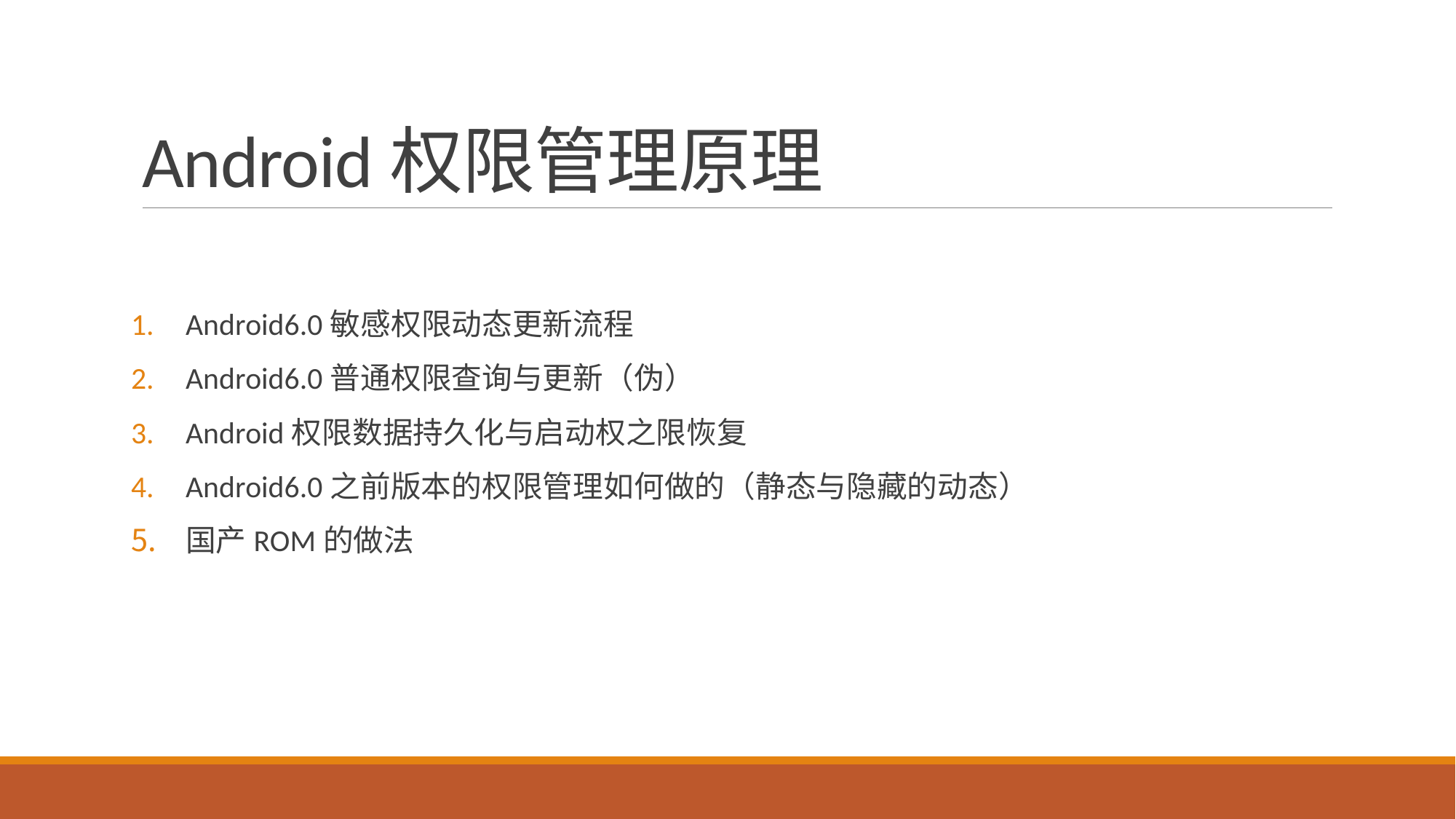

# Android权限管理原理
Android6.0敏感权限动态更新流程
Android6.0普通权限查询与更新（伪）
Android权限数据持久化与启动权之限恢复
Android6.0之前版本的权限管理如何做的（静态与隐藏的动态）
国产ROM的做法